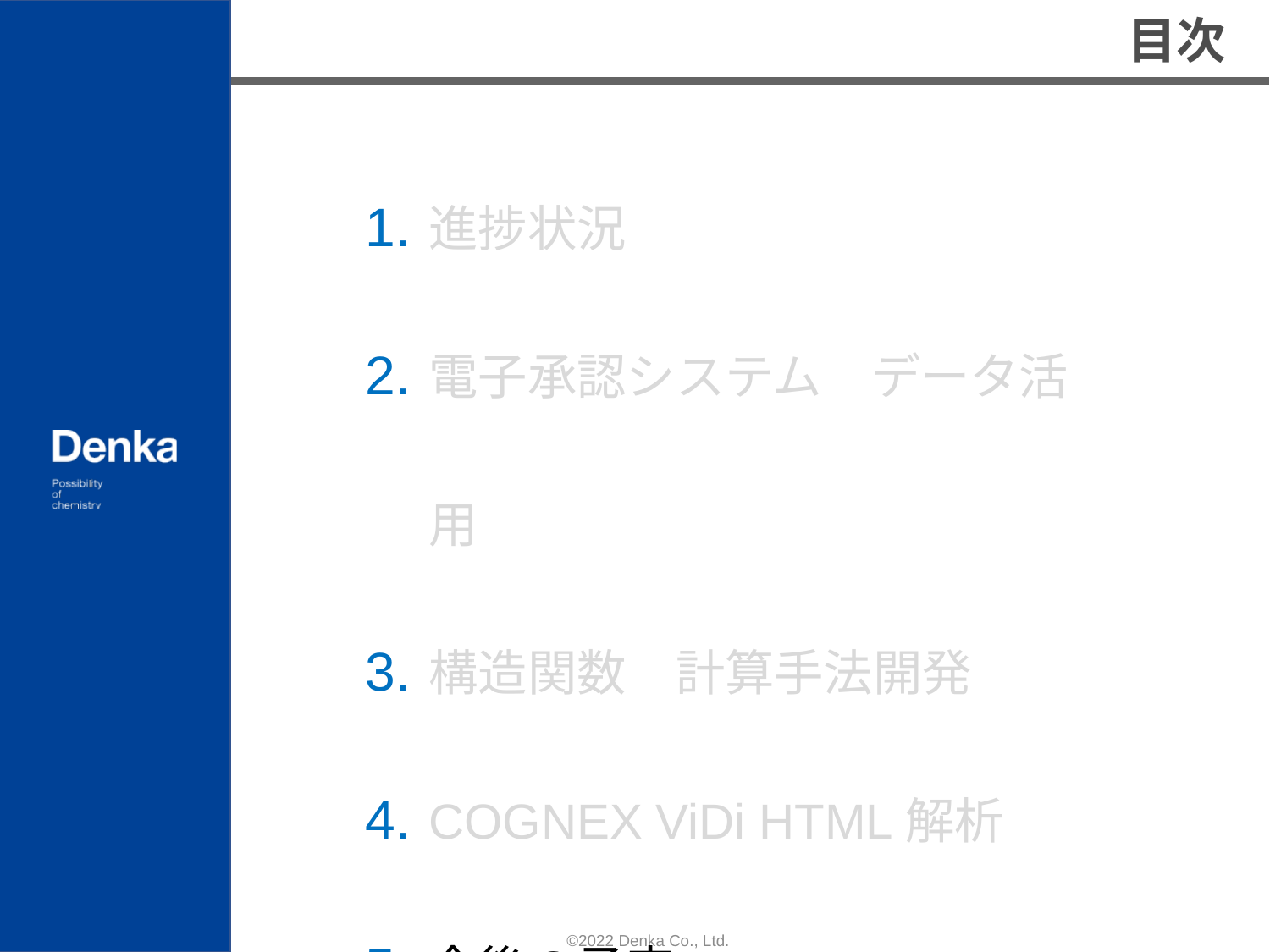

進捗状況
電子承認システム　データ活用
構造関数　計算手法開発
COGNEX ViDi HTML解析
今後の予定